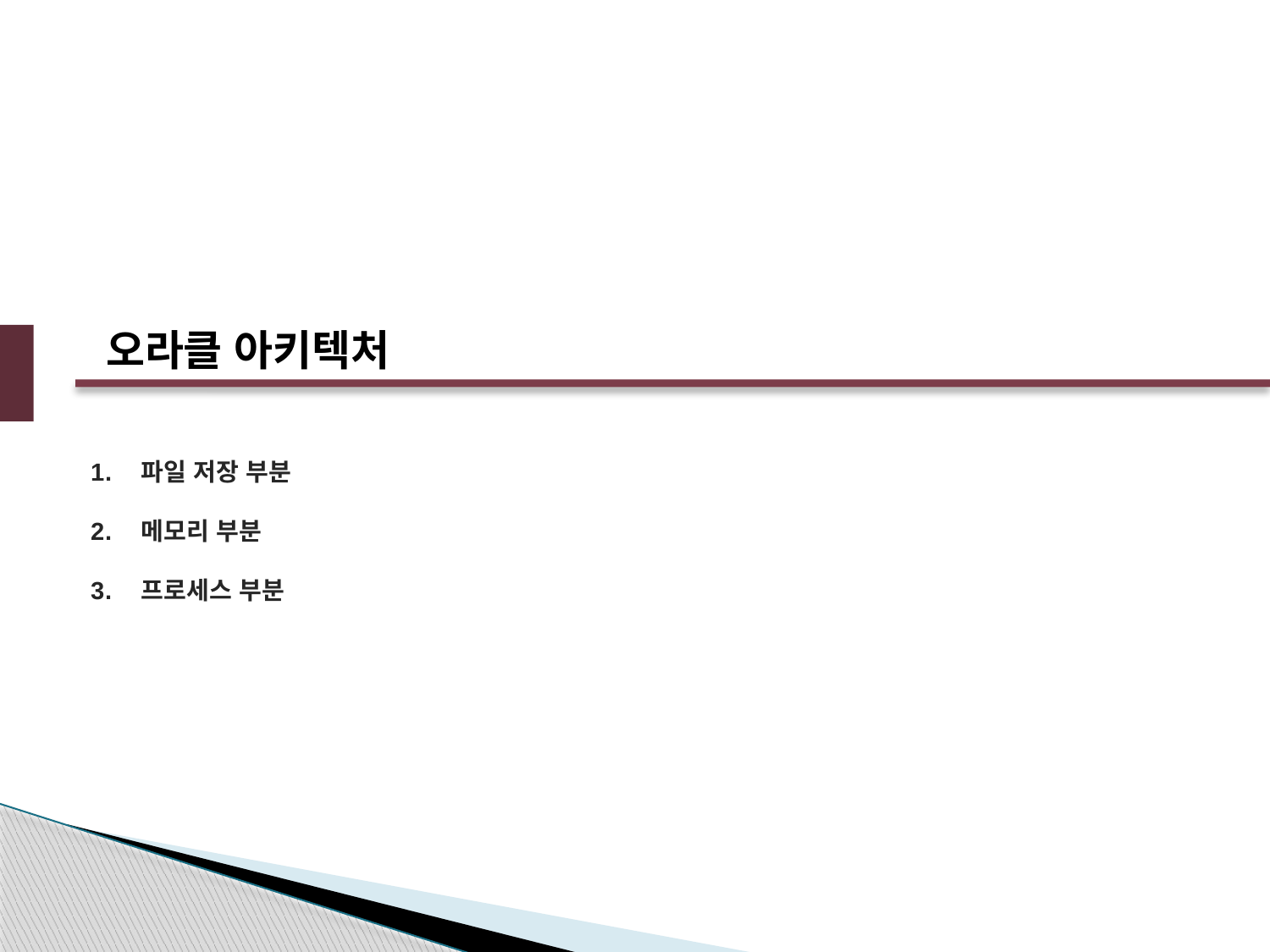

오라클 아키텍처

파일 저장 부분
메모리 부분
프로세스 부분